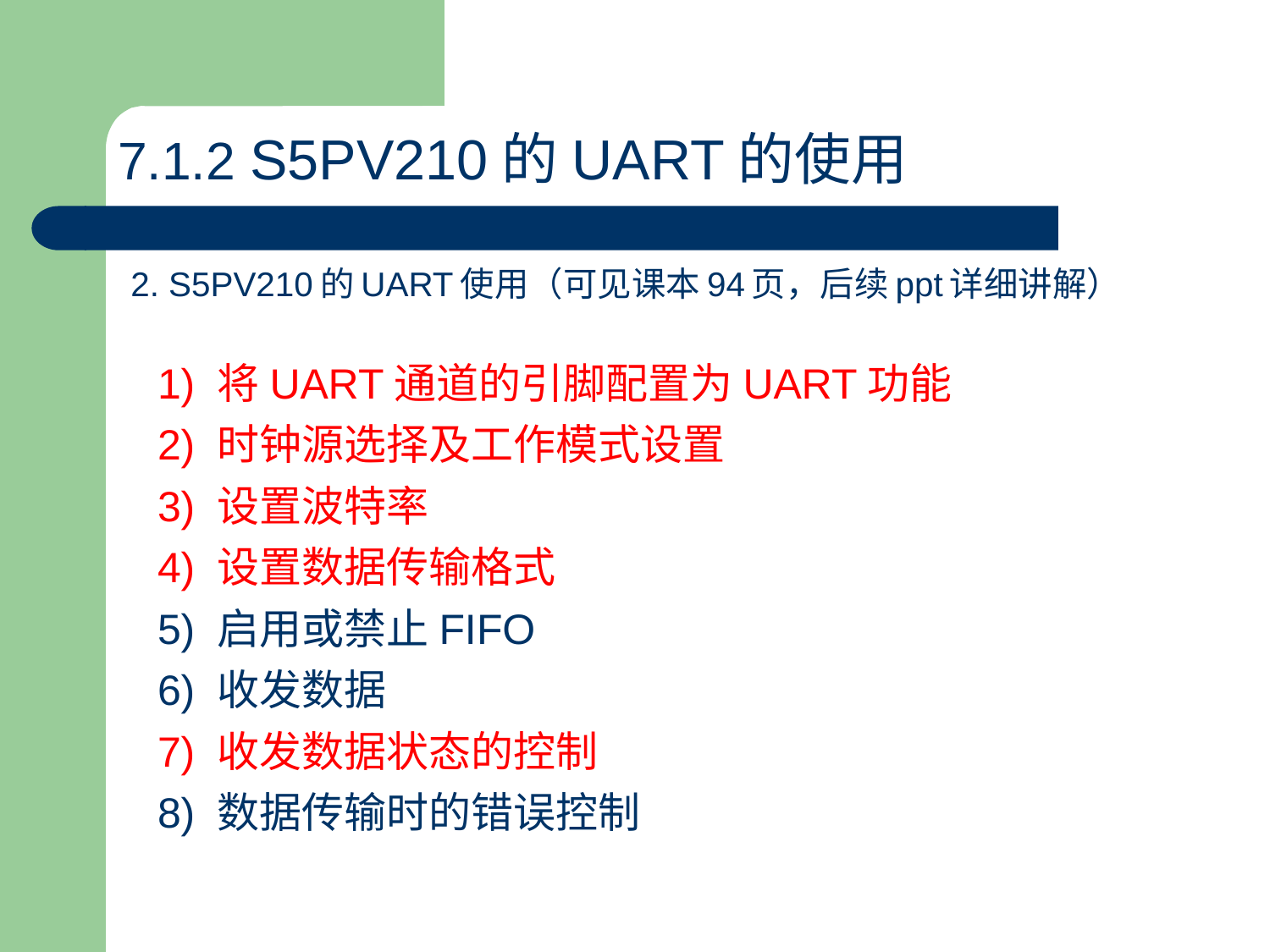

7.1.2 S5PV210的UART的使用
2. S5PV210的UART使用（可见课本94页，后续ppt详细讲解）
1) 将UART通道的引脚配置为UART功能
2) 时钟源选择及工作模式设置
3) 设置波特率
4) 设置数据传输格式
5) 启用或禁止FIFO
6) 收发数据
7) 收发数据状态的控制
8) 数据传输时的错误控制